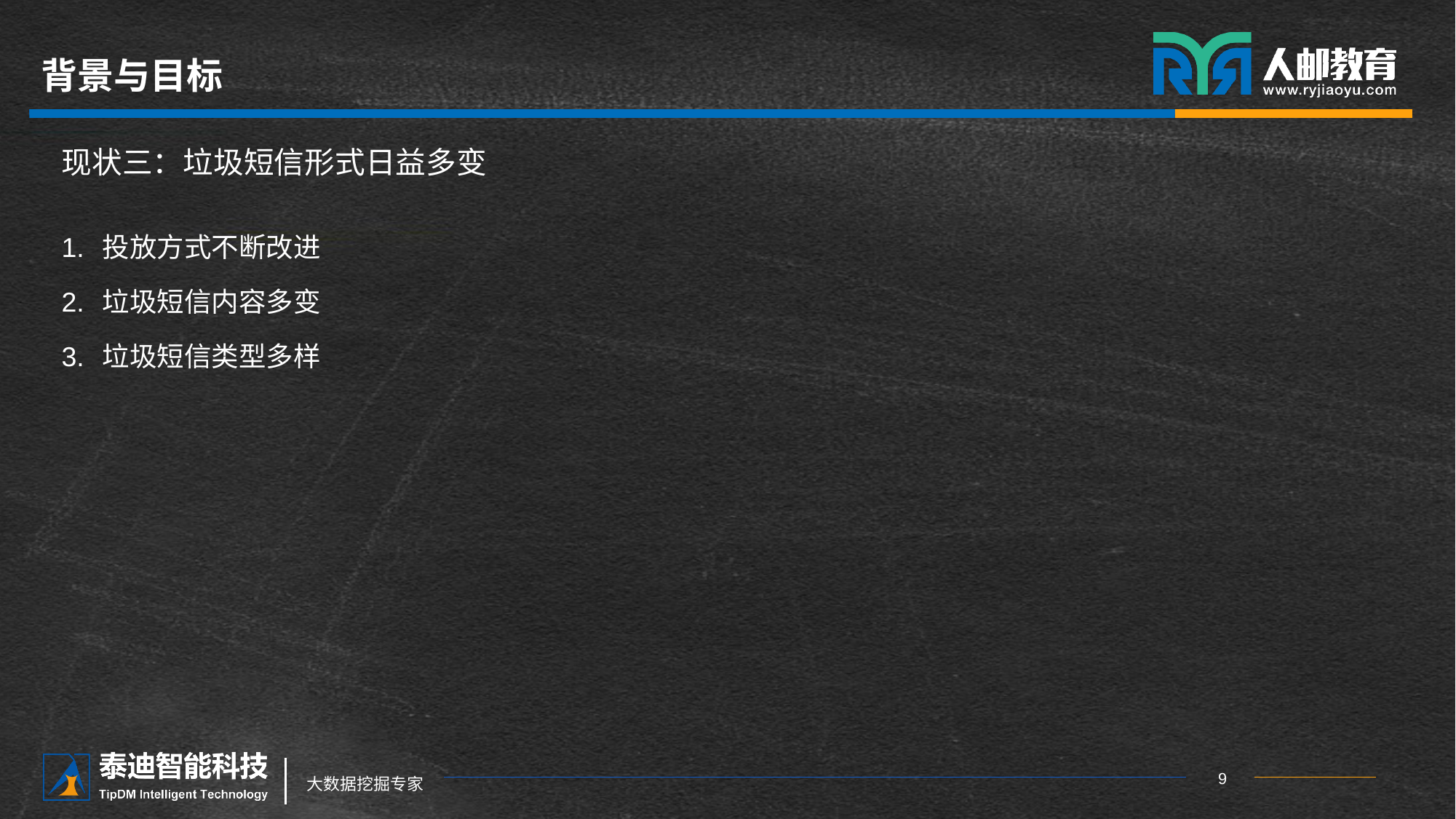

# 背景与目标
现状三：垃圾短信形式日益多变
投放方式不断改进
垃圾短信内容多变
垃圾短信类型多样